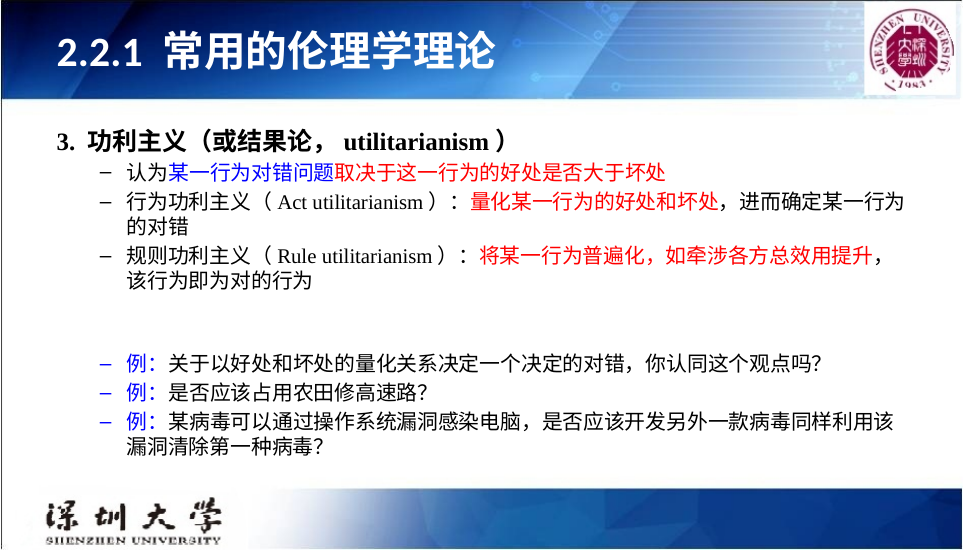

# 2.2.1 常用的伦理学理论
3. 功利主义（或结果论，utilitarianism）
认为某一行为对错问题取决于这一行为的好处是否大于坏处
行为功利主义（Act utilitarianism）：量化某一行为的好处和坏处，进而确定某一行为的对错
规则功利主义（Rule utilitarianism）：将某一行为普遍化，如牵涉各方总效用提升，该行为即为对的行为

例：关于以好处和坏处的量化关系决定一个决定的对错，你认同这个观点吗？
例：是否应该占用农田修高速路？
例：某病毒可以通过操作系统漏洞感染电脑，是否应该开发另外一款病毒同样利用该漏洞清除第一种病毒？

15